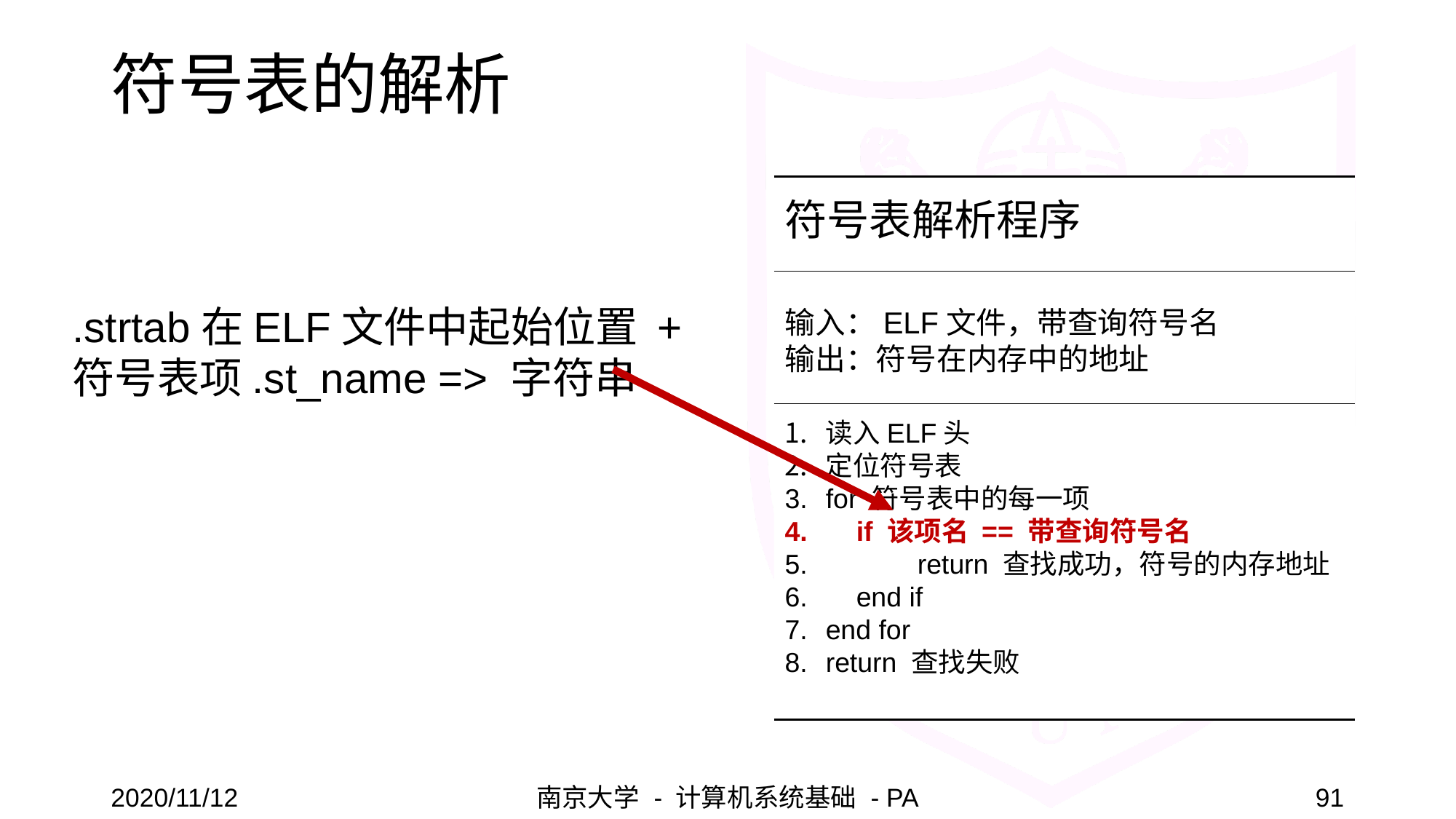

# 符号表的解析

符号表解析程序
.strtab在ELF文件中起始位置 + 符号表项.st_name => 字符串
输入：ELF文件，带查询符号名
输出：符号在内存中的地址
读入ELF头
定位符号表
for 符号表中的每一项
    if 该项名 == 带查询符号名
            return 查找成功，符号的内存地址
    end if
end for
return 查找失败
2020/11/12
南京大学 - 计算机系统基础 - PA
91